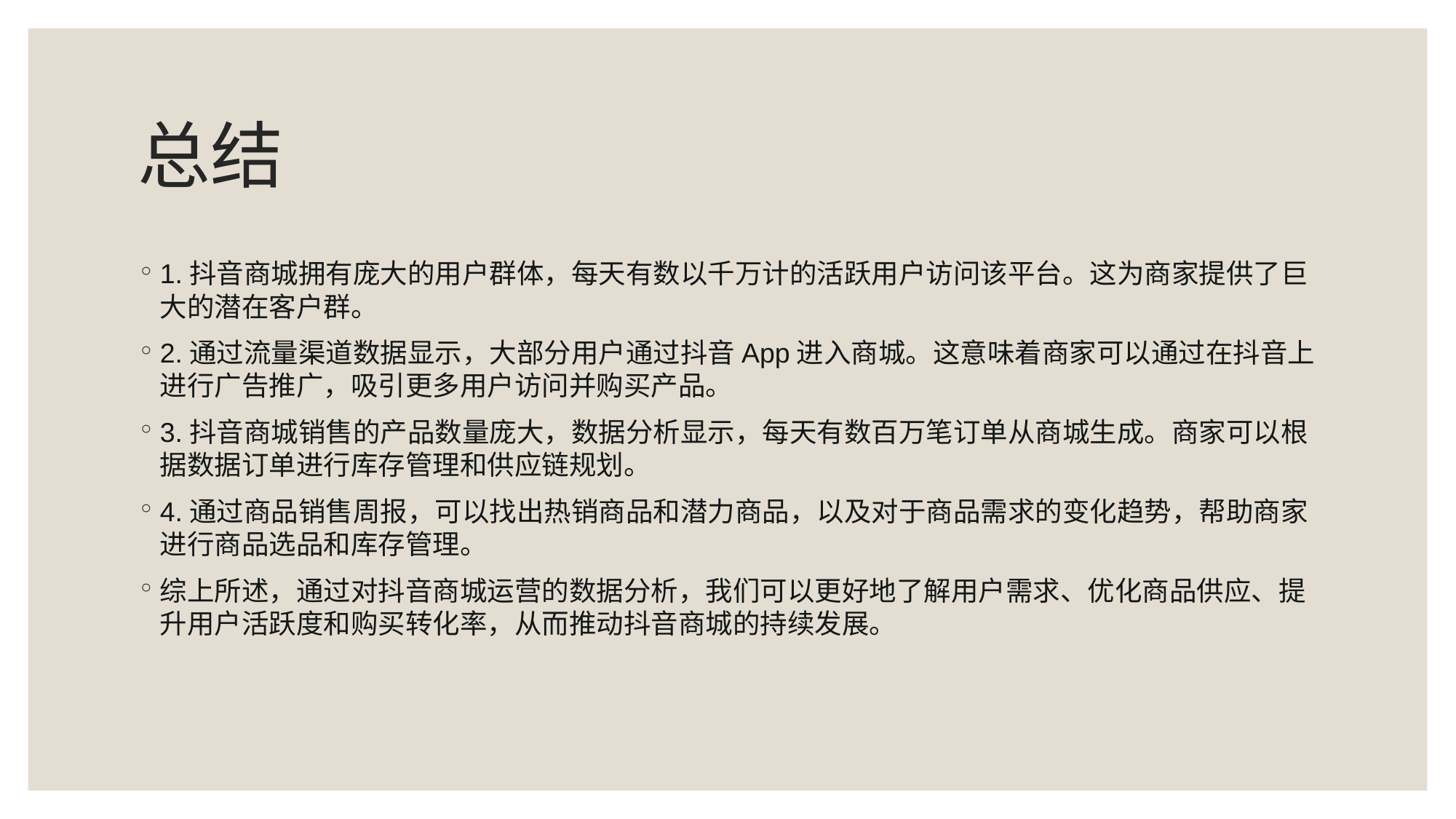

# 总结
1.抖音商城拥有庞大的用户群体，每天有数以千万计的活跃用户访问该平台。这为商家提供了巨大的潜在客户群。
2.通过流量渠道数据显示，大部分用户通过抖音App进入商城。这意味着商家可以通过在抖音上进行广告推广，吸引更多用户访问并购买产品。
3.抖音商城销售的产品数量庞大，数据分析显示，每天有数百万笔订单从商城生成。商家可以根据数据订单进行库存管理和供应链规划。
4.通过商品销售周报，可以找出热销商品和潜力商品，以及对于商品需求的变化趋势，帮助商家进行商品选品和库存管理。
综上所述，通过对抖音商城运营的数据分析，我们可以更好地了解用户需求、优化商品供应、提升用户活跃度和购买转化率，从而推动抖音商城的持续发展。